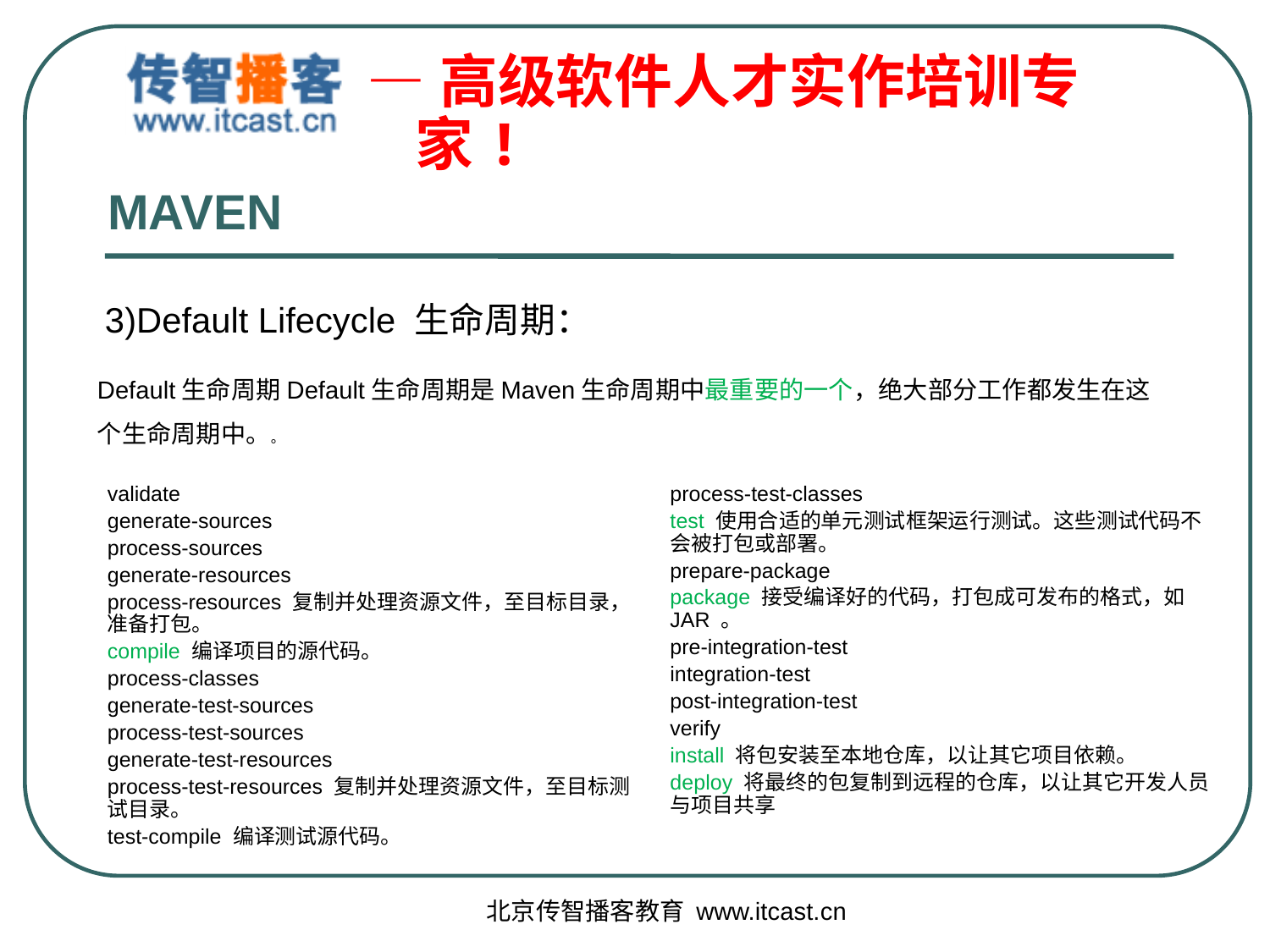

# MAVEN
3)Default Lifecycle 生命周期：
Default生命周期Default生命周期是Maven生命周期中最重要的一个，绝大部分工作都发生在这个生命周期中。。
validate
generate-sources
process-sources
generate-resources
process-resources 复制并处理资源文件，至目标目录，准备打包。
compile 编译项目的源代码。
process-classes
generate-test-sources
process-test-sources
generate-test-resources
process-test-resources 复制并处理资源文件，至目标测试目录。
test-compile 编译测试源代码。
process-test-classes
test 使用合适的单元测试框架运行测试。这些测试代码不会被打包或部署。
prepare-package
package 接受编译好的代码，打包成可发布的格式，如 JAR 。
pre-integration-test
integration-test
post-integration-test
verify
install 将包安装至本地仓库，以让其它项目依赖。
deploy 将最终的包复制到远程的仓库，以让其它开发人员与项目共享
北京传智播客教育 www.itcast.cn